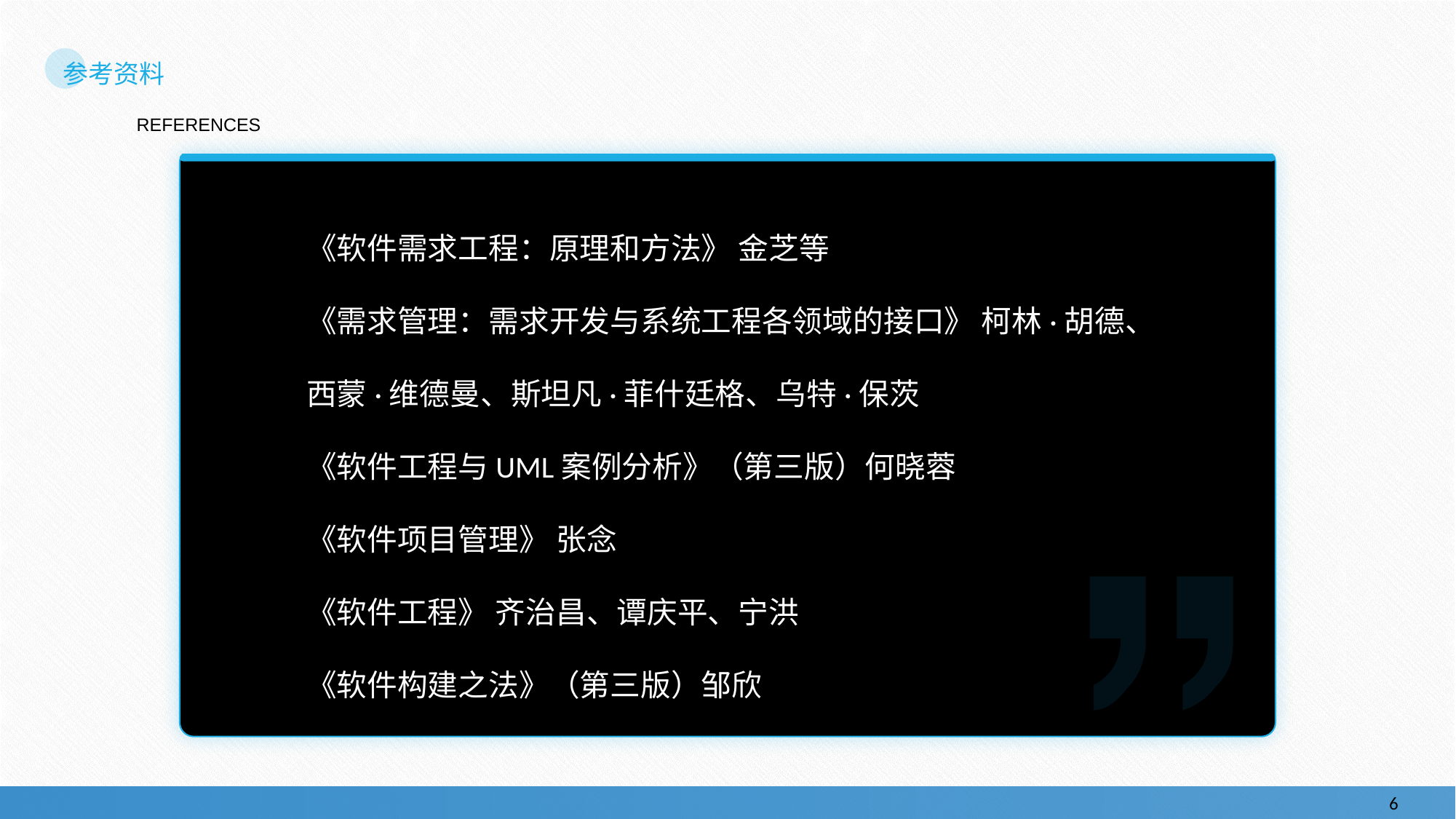

# 参考资料
REFERENCES

《软件需求工程：原理和方法》 金芝等
《需求管理：需求开发与系统工程各领域的接口》 柯林·胡德、西蒙·维德曼、斯坦凡·菲什廷格、乌特·保茨
《软件工程与UML案例分析》（第三版）何晓蓉
《软件项目管理》 张念
《软件工程》 齐治昌、谭庆平、宁洪
《软件构建之法》（第三版）邹欣